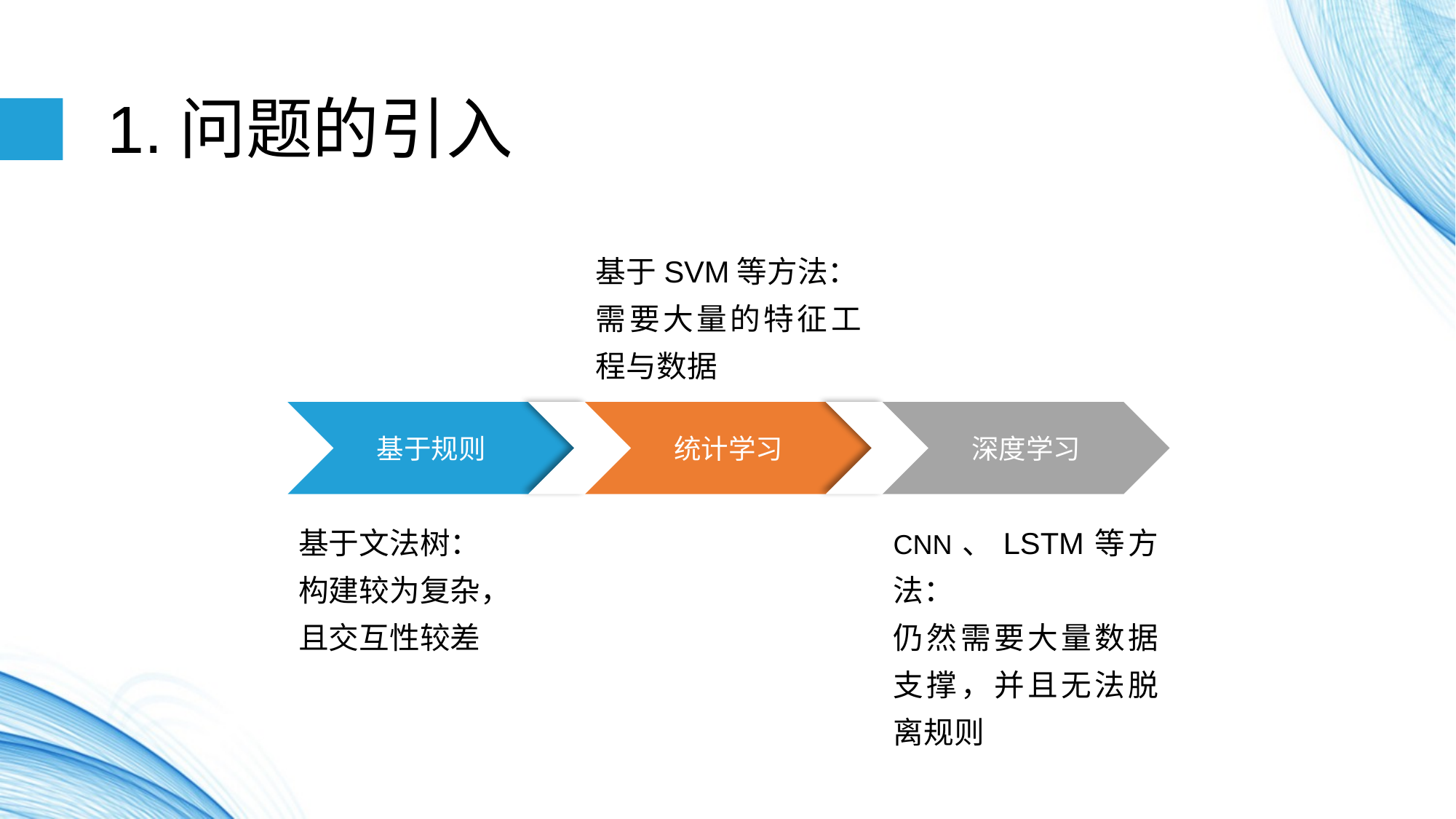

1.问题的引入

基于SVM等方法：
需要大量的特征工程与数据
基于规则

统计学习

深度学习
CNN、LSTM等方法：
仍然需要大量数据支撑，并且无法脱离规则
基于文法树：
构建较为复杂，
且交互性较差